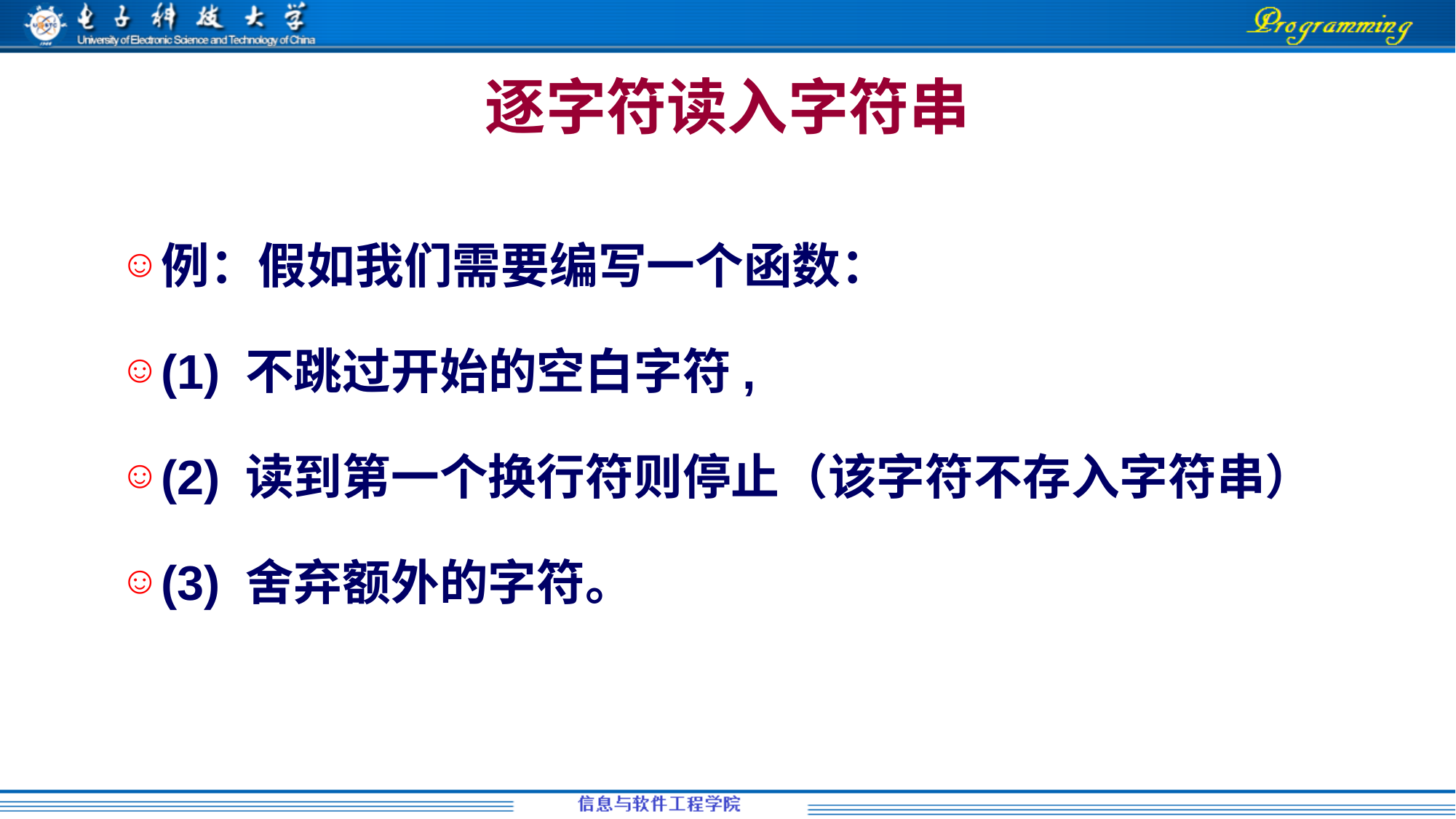

# 逐字符读入字符串
例：假如我们需要编写一个函数：
(1) 不跳过开始的空白字符,
(2) 读到第一个换行符则停止（该字符不存入字符串）
(3) 舍弃额外的字符。